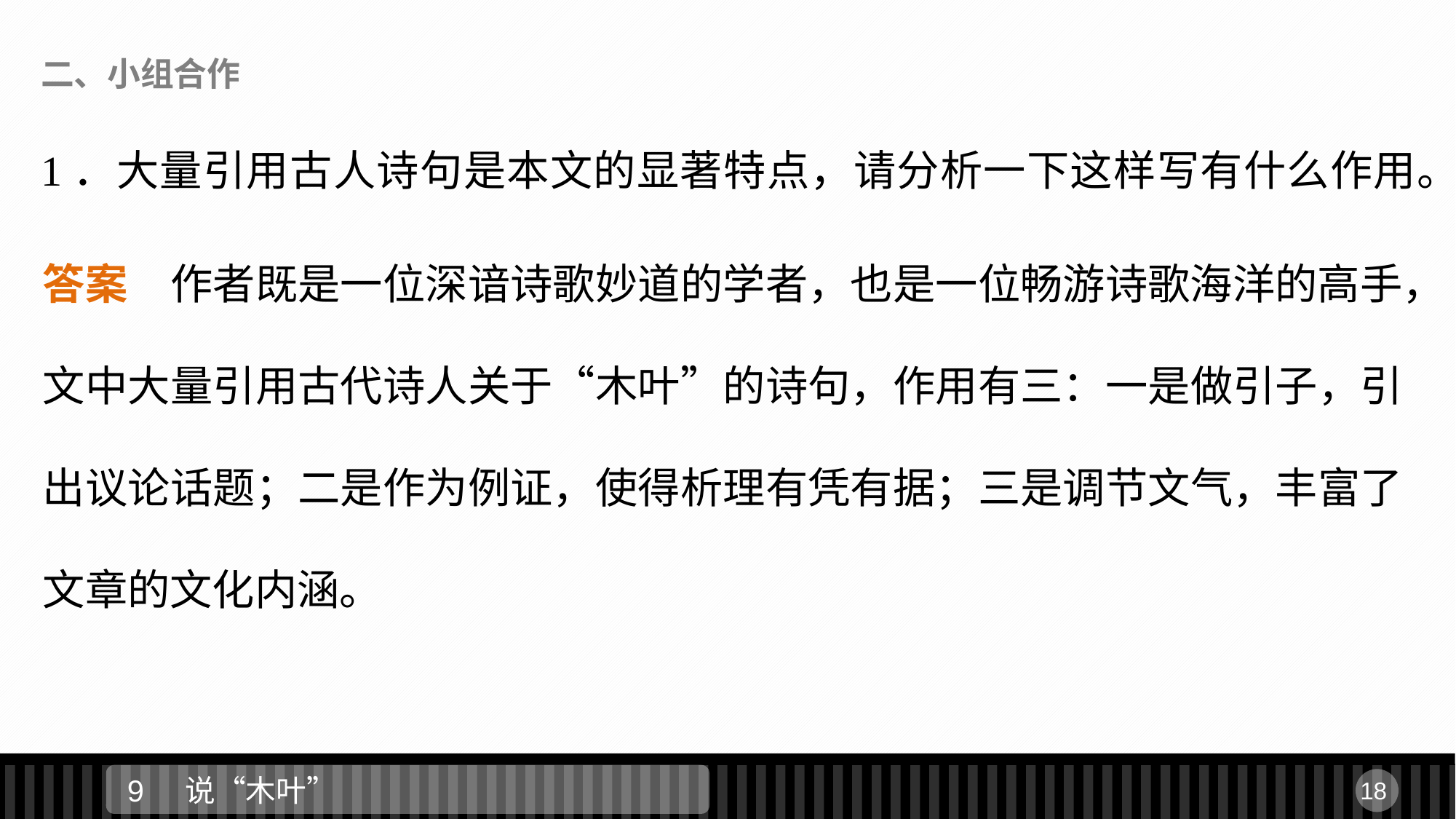

二、小组合作
1．大量引用古人诗句是本文的显著特点，请分析一下这样写有什么作用。
答案　作者既是一位深谙诗歌妙道的学者，也是一位畅游诗歌海洋的高手，文中大量引用古代诗人关于“木叶”的诗句，作用有三：一是做引子，引出议论话题；二是作为例证，使得析理有凭有据；三是调节文气，丰富了文章的文化内涵。